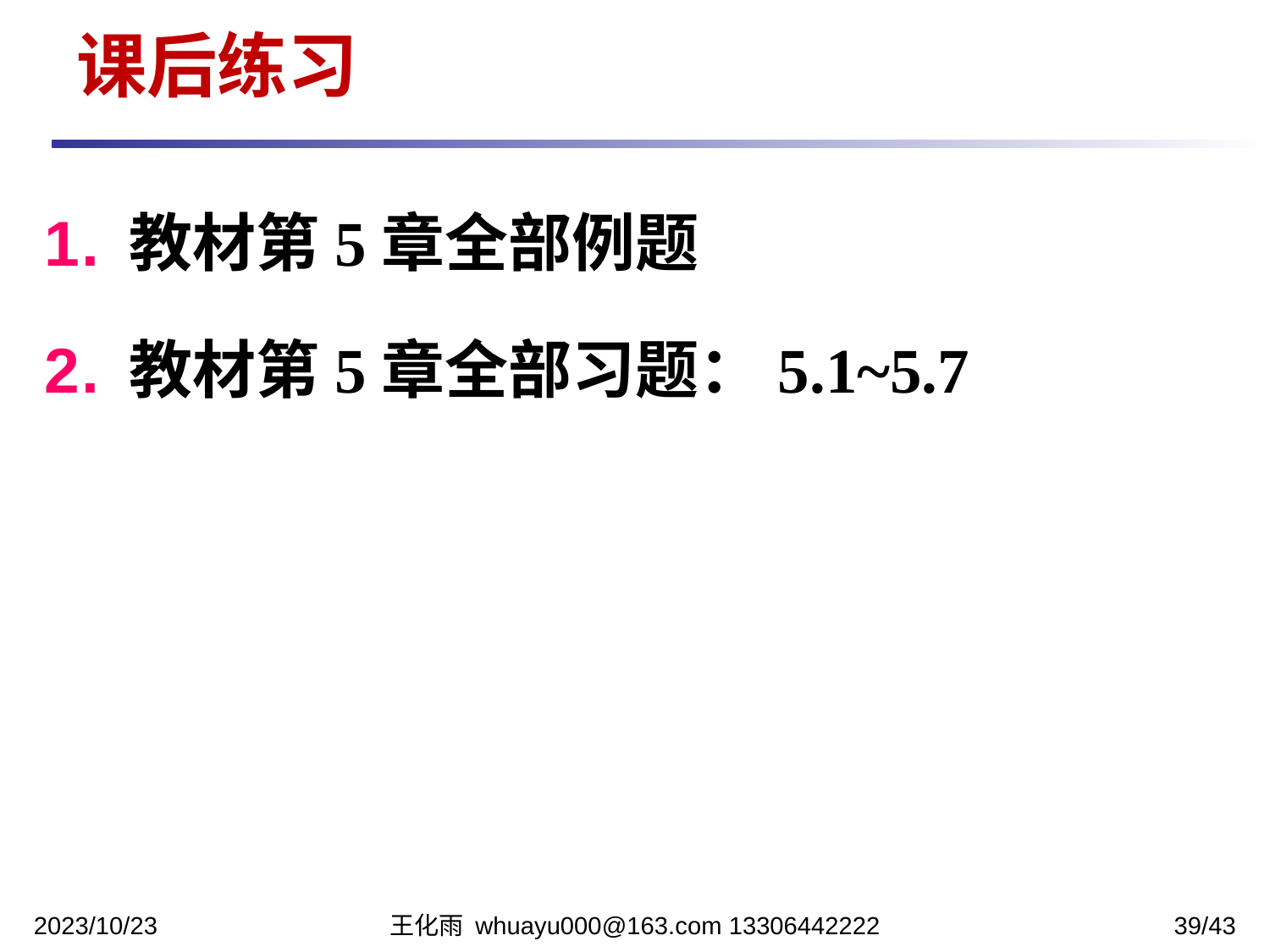

课后练习
教材第5章全部例题
教材第5章全部习题：5.1~5.7

2023/10/23
王化雨 whuayu000@163.com 13306442222
39/43